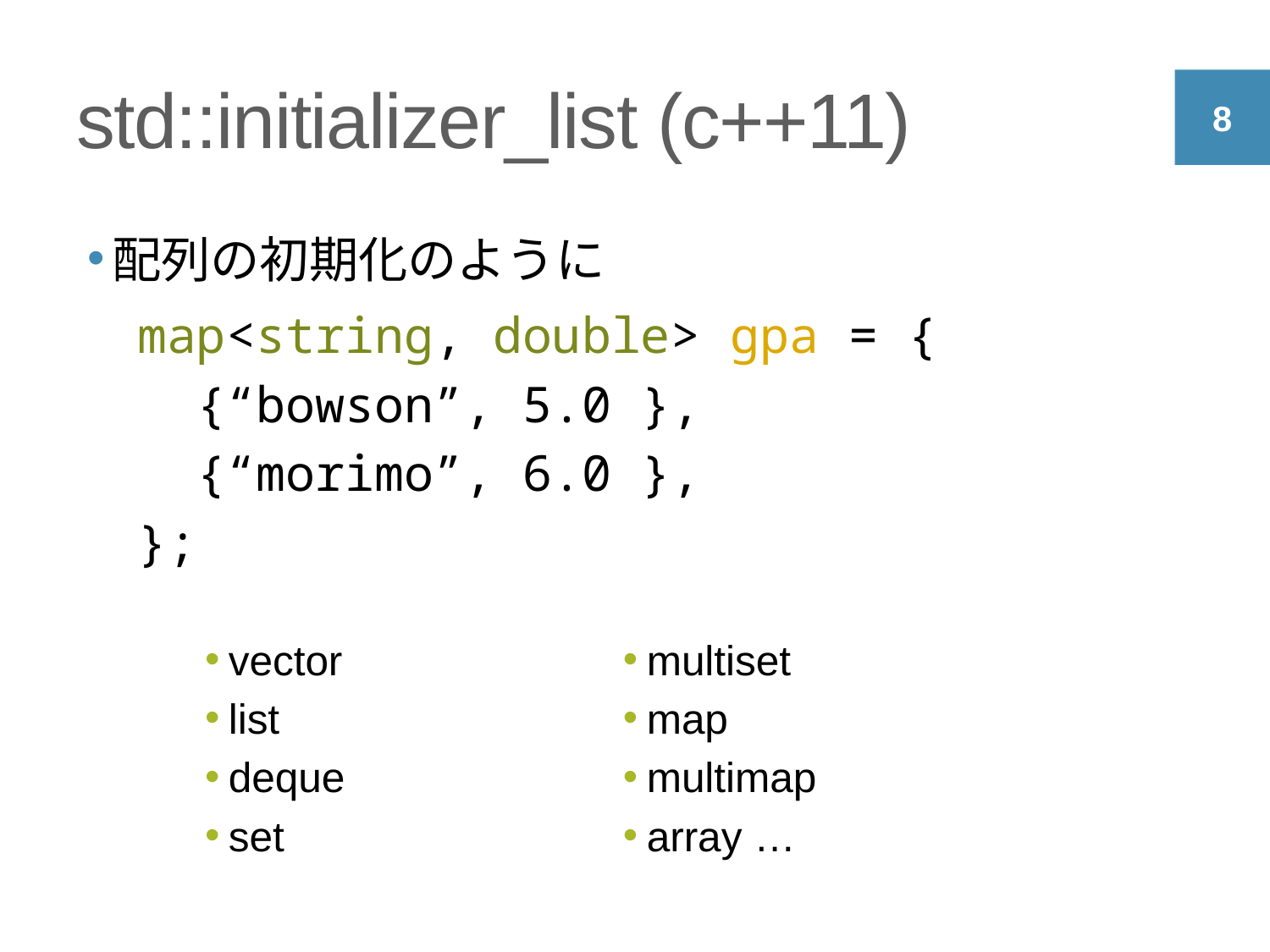

# std::initializer_list (c++11)
配列の初期化のように
map<string, double> gpa = {
  {“bowson”, 5.0 },
  {“morimo”, 6.0 },
};
vector
list
deque
set
multiset
map
multimap
array …